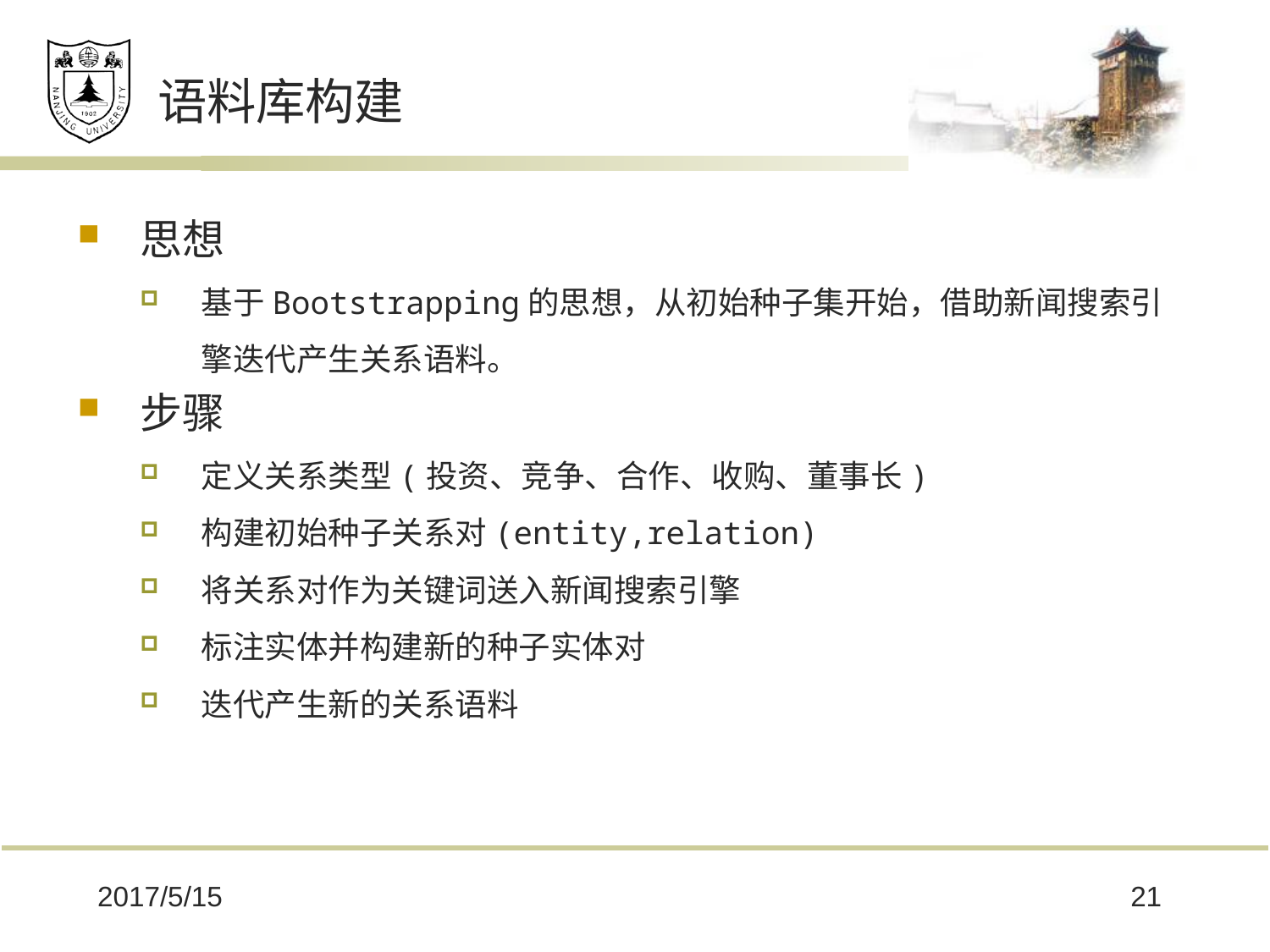

# 语料库构建
思想
基于Bootstrapping的思想，从初始种子集开始，借助新闻搜索引擎迭代产生关系语料。
步骤
定义关系类型(投资、竞争、合作、收购、董事长)
构建初始种子关系对(entity,relation)
将关系对作为关键词送入新闻搜索引擎
标注实体并构建新的种子实体对
迭代产生新的关系语料

2017/5/15
21